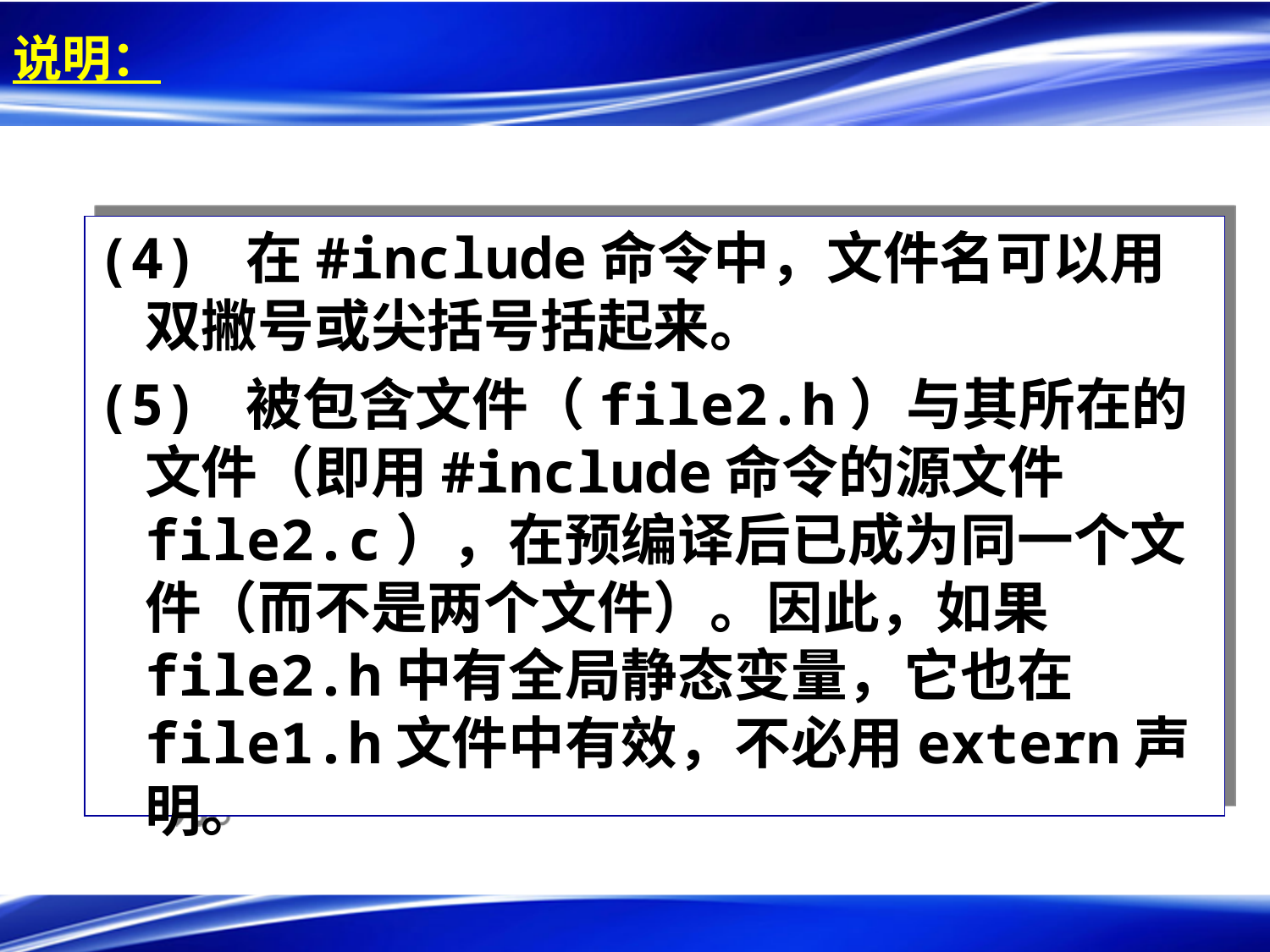

# 说明：
(4) 在#include命令中，文件名可以用双撇号或尖括号括起来。
(5) 被包含文件（file2.h）与其所在的文件（即用#include命令的源文件file2.c），在预编译后已成为同一个文件（而不是两个文件）。因此，如果file2.h中有全局静态变量，它也在file1.h文件中有效，不必用extern声明。